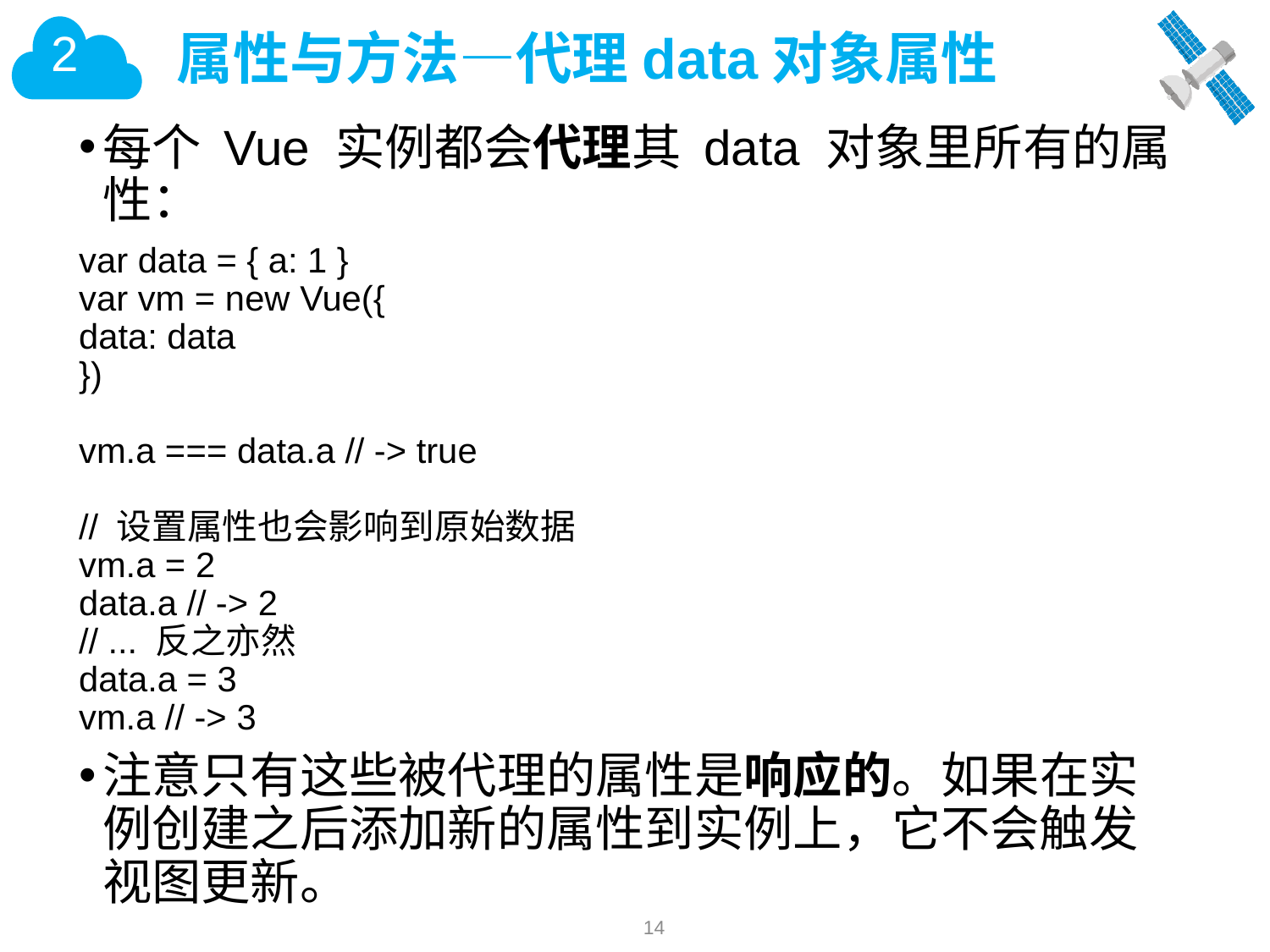

# 属性与方法—代理data对象属性
每个 Vue 实例都会代理其 data 对象里所有的属性：
var data = { a: 1 }
var vm = new Vue({
data: data
})
vm.a === data.a // -> true
// 设置属性也会影响到原始数据
vm.a = 2
data.a // -> 2
// ... 反之亦然
data.a = 3
vm.a // -> 3
注意只有这些被代理的属性是响应的。如果在实例创建之后添加新的属性到实例上，它不会触发视图更新。
14